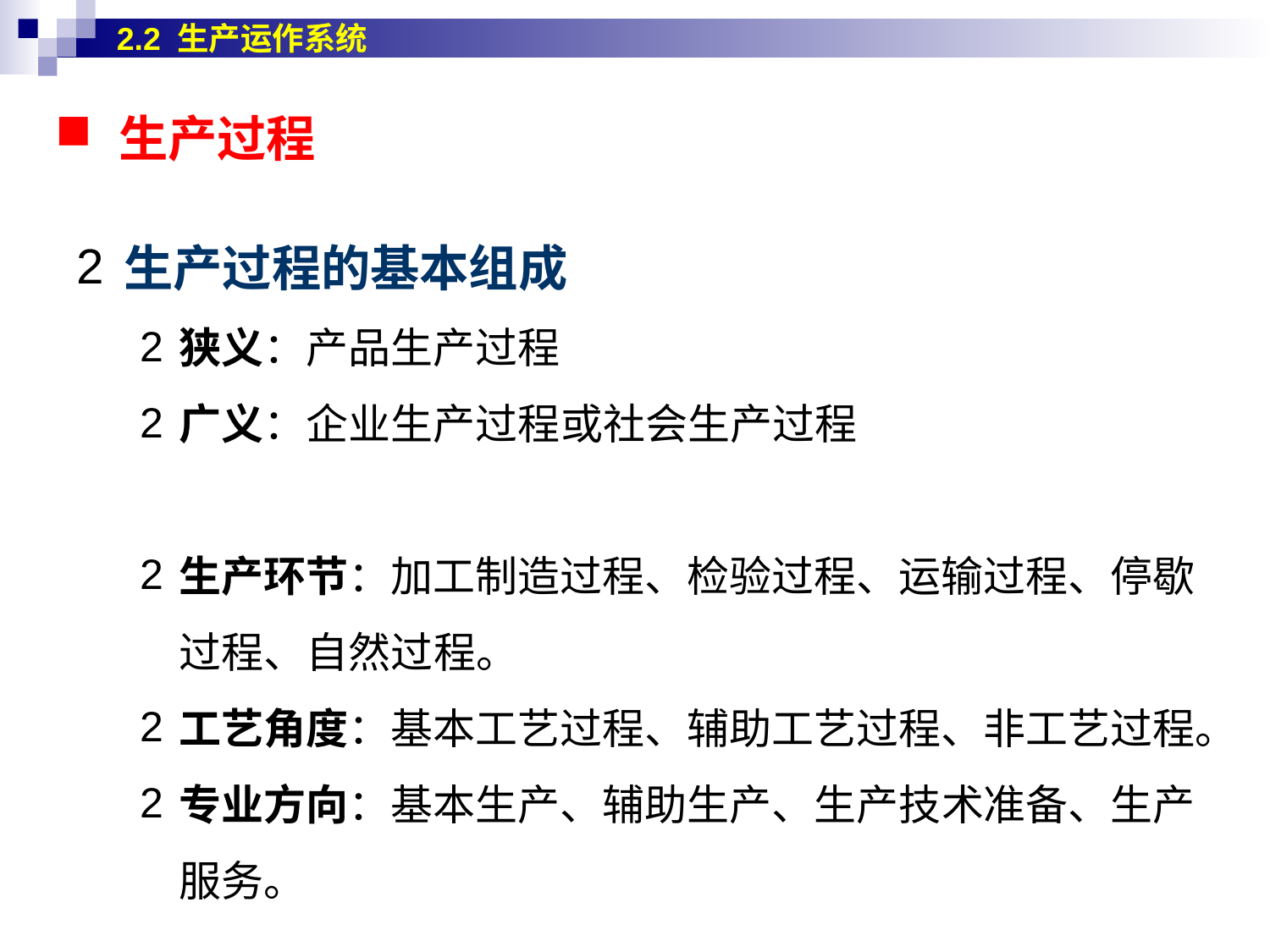

2.2 生产运作系统
# 生产过程
生产过程的基本组成
狭义：产品生产过程
广义：企业生产过程或社会生产过程

生产环节：加工制造过程、检验过程、运输过程、停歇过程、自然过程。
工艺角度：基本工艺过程、辅助工艺过程、非工艺过程。
专业方向：基本生产、辅助生产、生产技术准备、生产服务。